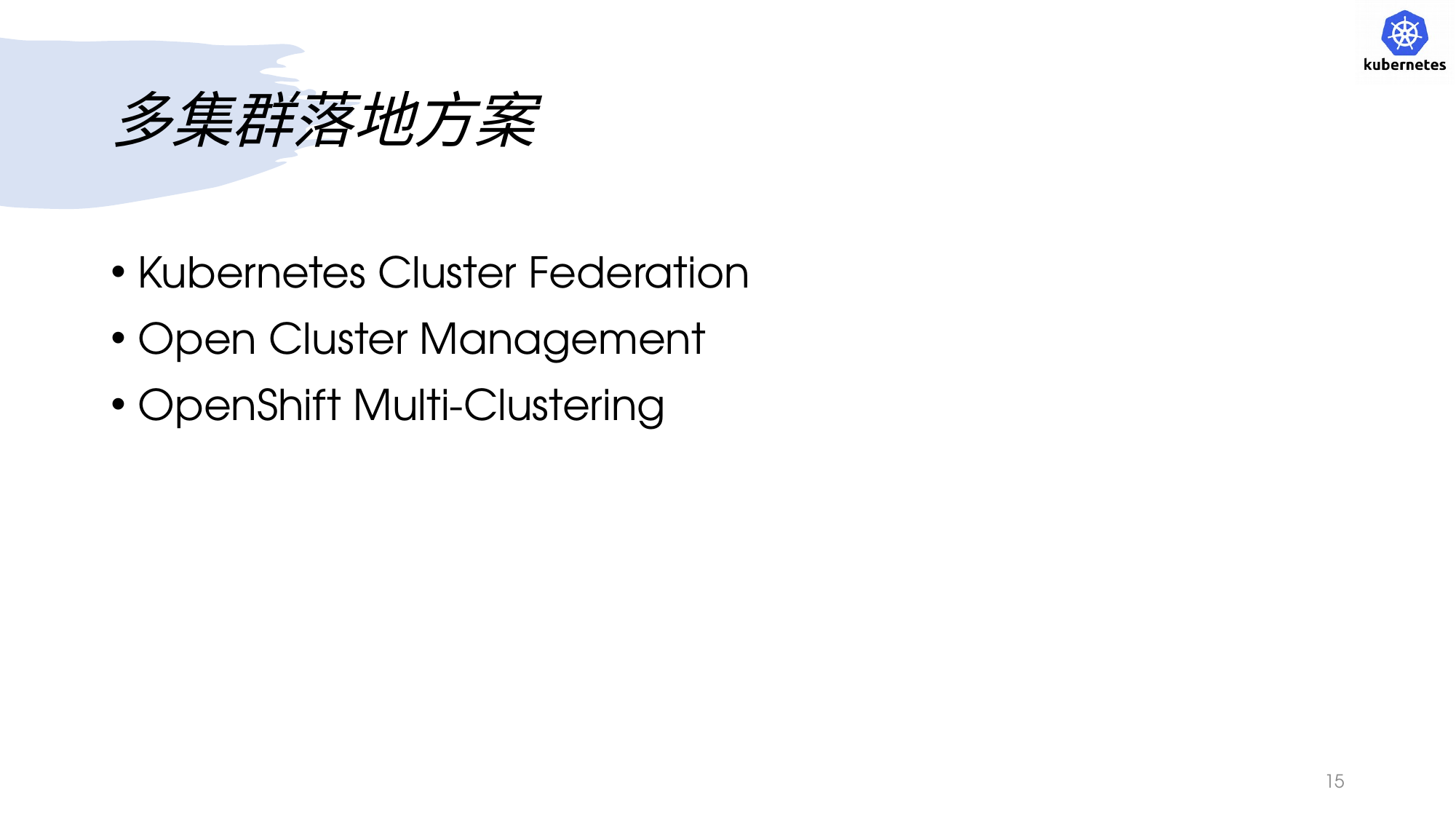

# 多集群落地方案
Kubernetes Cluster Federation
Open Cluster Management
OpenShift Multi-Clustering

15